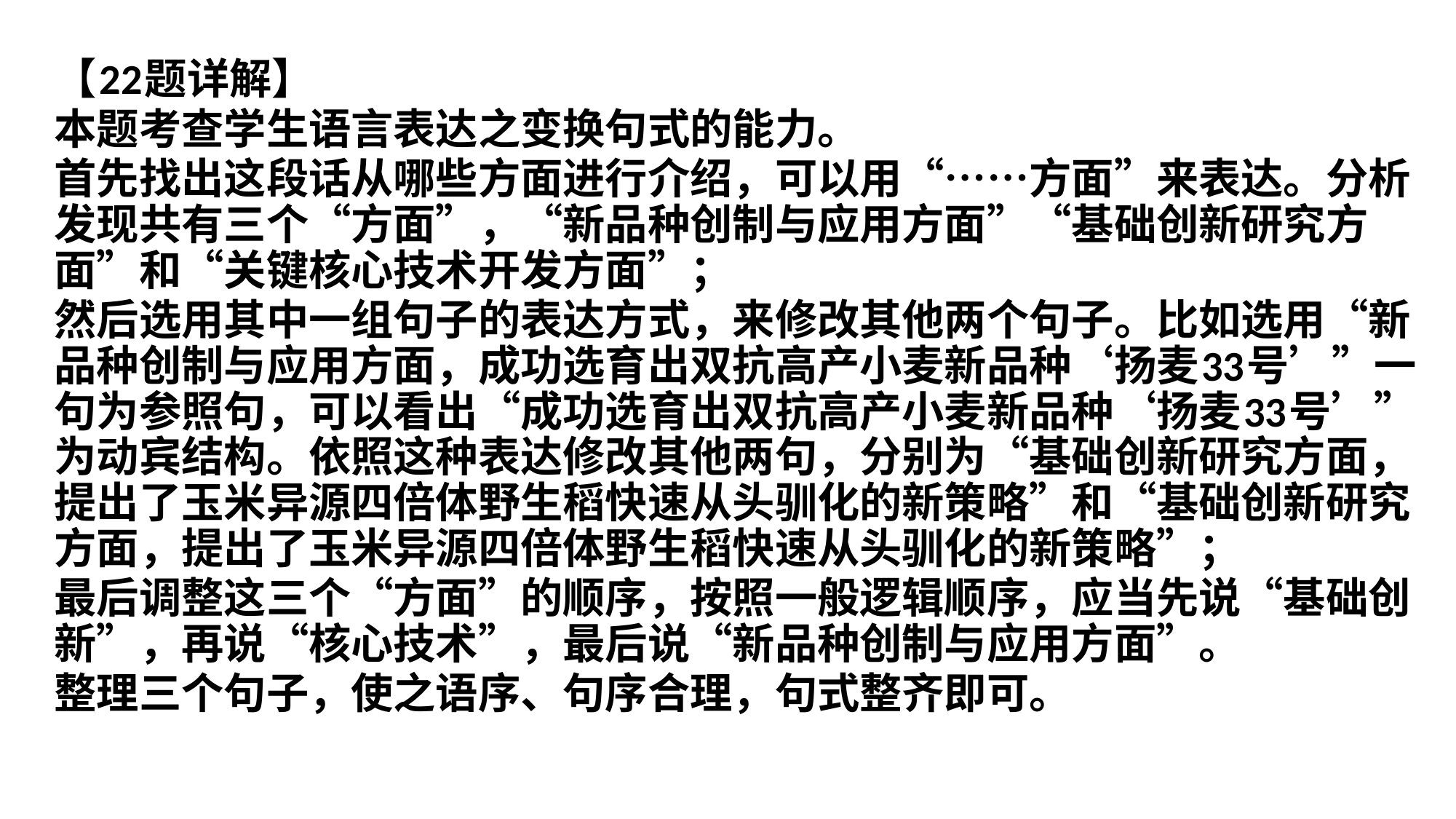

【22题详解】
本题考查学生语言表达之变换句式的能力。
首先找出这段话从哪些方面进行介绍，可以用“……方面”来表达。分析发现共有三个“方面”，“新品种创制与应用方面”“基础创新研究方面”和“关键核心技术开发方面”；
然后选用其中一组句子的表达方式，来修改其他两个句子。比如选用“新品种创制与应用方面，成功选育出双抗高产小麦新品种‘扬麦33号’”一句为参照句，可以看出“成功选育出双抗高产小麦新品种‘扬麦33号’”为动宾结构。依照这种表达修改其他两句，分别为“基础创新研究方面，提出了玉米异源四倍体野生稻快速从头驯化的新策略”和“基础创新研究方面，提出了玉米异源四倍体野生稻快速从头驯化的新策略”；
最后调整这三个“方面”的顺序，按照一般逻辑顺序，应当先说“基础创新”，再说“核心技术”，最后说“新品种创制与应用方面”。
整理三个句子，使之语序、句序合理，句式整齐即可。